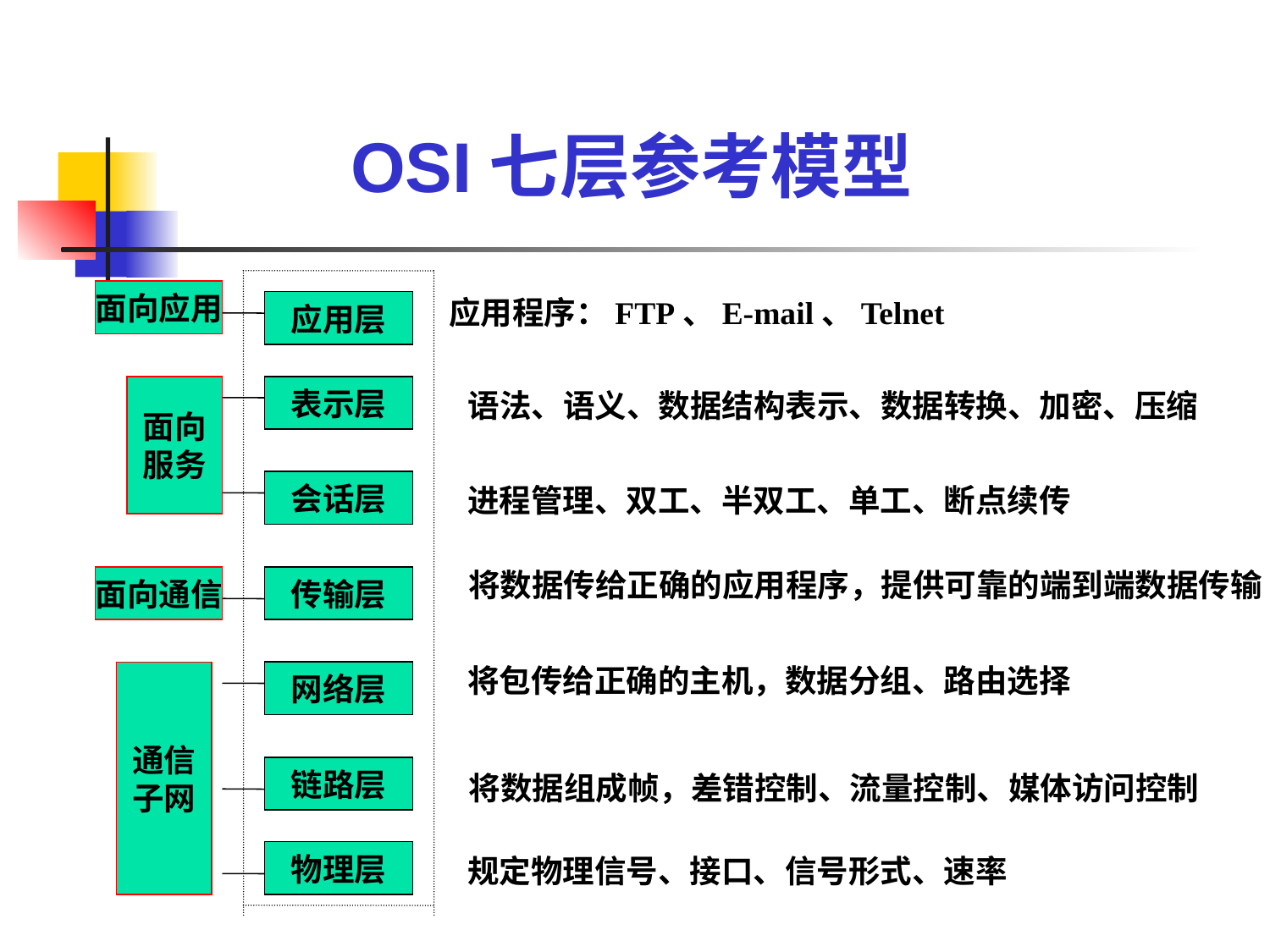

OSI七层参考模型

面向应用
应用程序：FTP、E-mail、Telnet
应用层
表示层
会话层
传输层
网络层
链路层
物理层

面向
服务
语法、语义、数据结构表示、数据转换、加密、压缩

进程管理、双工、半双工、单工、断点续传

将数据传给正确的应用程序，提供可靠的端到端数据传输
面向通信

将包传给正确的主机，数据分组、路由选择
通信
子网

 将数据组成帧，差错控制、流量控制、媒体访问控制

规定物理信号、接口、信号形式、速率